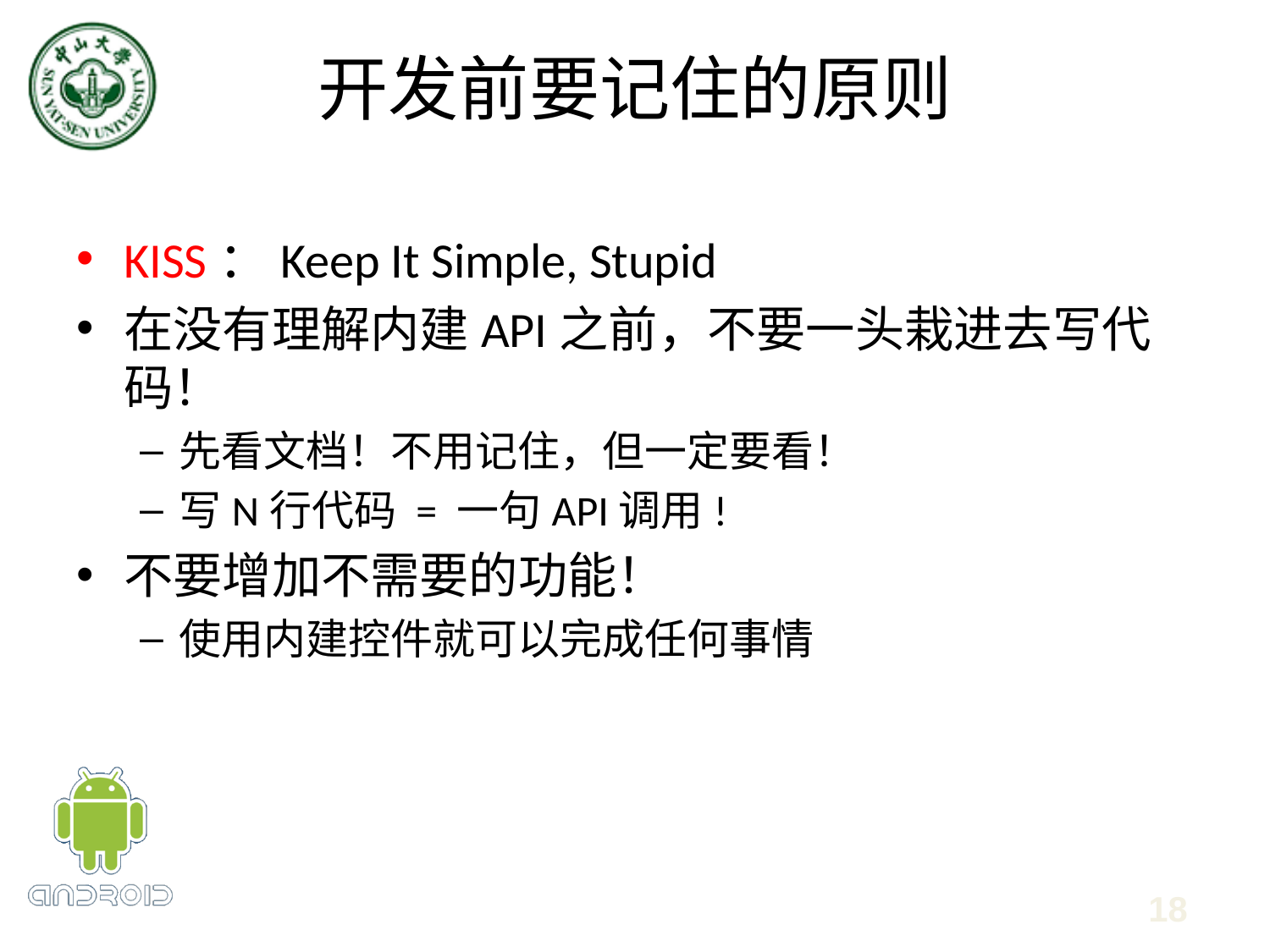

# 开发前要记住的原则
KISS：Keep It Simple, Stupid
在没有理解内建API之前，不要一头栽进去写代码！
先看文档！不用记住，但一定要看！
写N行代码 = 一句API调用!
不要增加不需要的功能！
使用内建控件就可以完成任何事情

18